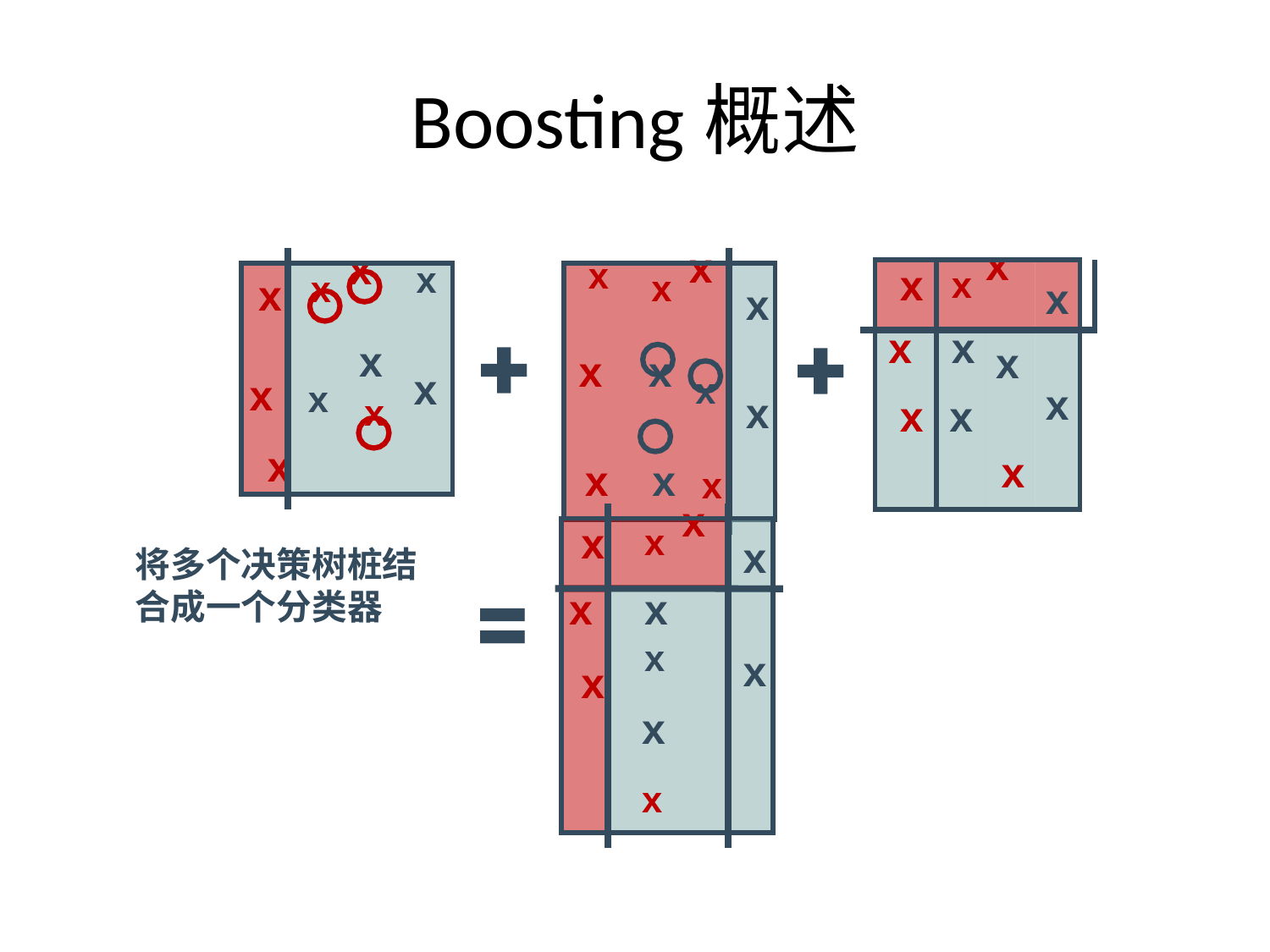

# Boosting概述
|  |  |
| --- | --- |
| x x x | x x x x x x x |
|  |  |
|  |  |
| --- | --- |
| x x x x x x x x x | x x |
|  |  |
|  | x | x x |  | x |  |
| --- | --- | --- | --- | --- | --- |
|  | x x | x x | x x | x |  |

+
+

|  |  |  |
| --- | --- | --- |
| x | x x | x |
| x x | x x x x | x |
|  |  |  |
将多个决策树桩结合成一个分类器
=